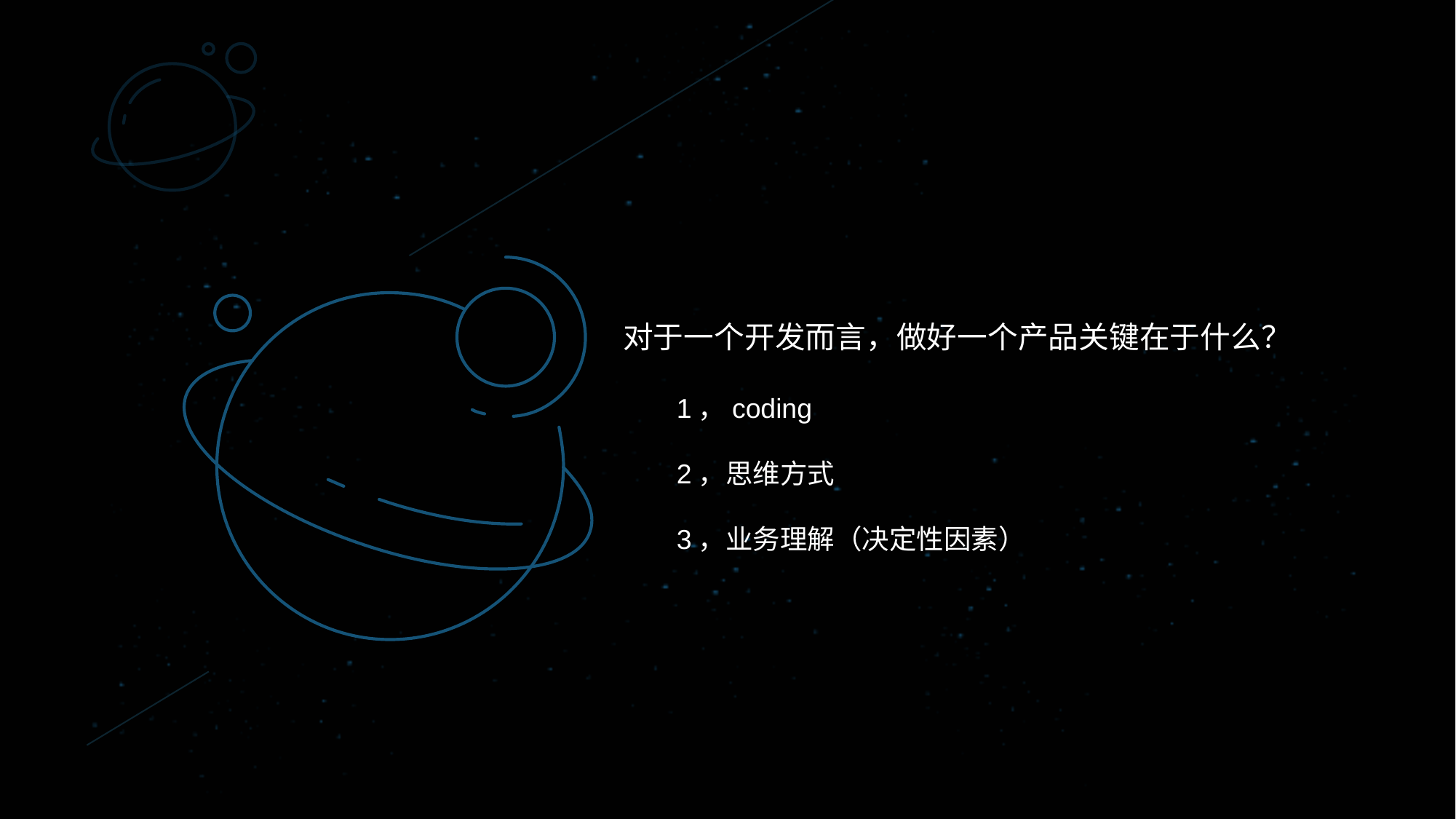

对于一个开发而言，做好一个产品关键在于什么？

       1，coding

       2，思维方式

       3，业务理解（决定性因素）